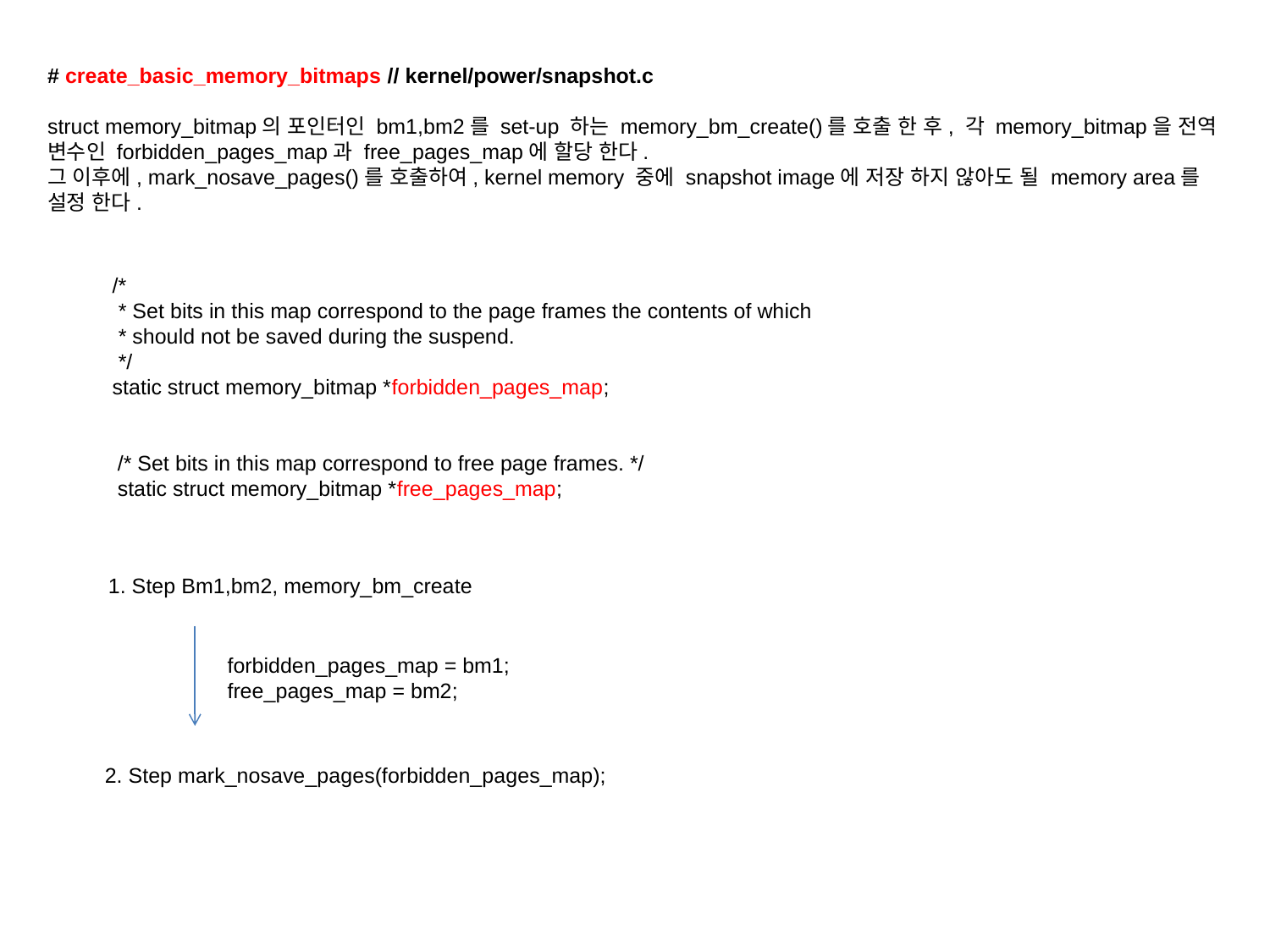

# create_basic_memory_bitmaps // kernel/power/snapshot.c

struct memory_bitmap의 포인터인 bm1,bm2를 set-up 하는 memory_bm_create()를 호출 한 후, 각 memory_bitmap을 전역 변수인 forbidden_pages_map과 free_pages_map에 할당 한다.
그 이후에, mark_nosave_pages()를 호출하여, kernel memory 중에 snapshot image에 저장 하지 않아도 될 memory area를 설정 한다.
/*
 * Set bits in this map correspond to the page frames the contents of which
 * should not be saved during the suspend.
 */
static struct memory_bitmap *forbidden_pages_map;
/* Set bits in this map correspond to free page frames. */
static struct memory_bitmap *free_pages_map;
1. Step Bm1,bm2, memory_bm_create
forbidden_pages_map = bm1;
free_pages_map = bm2;
2. Step mark_nosave_pages(forbidden_pages_map);